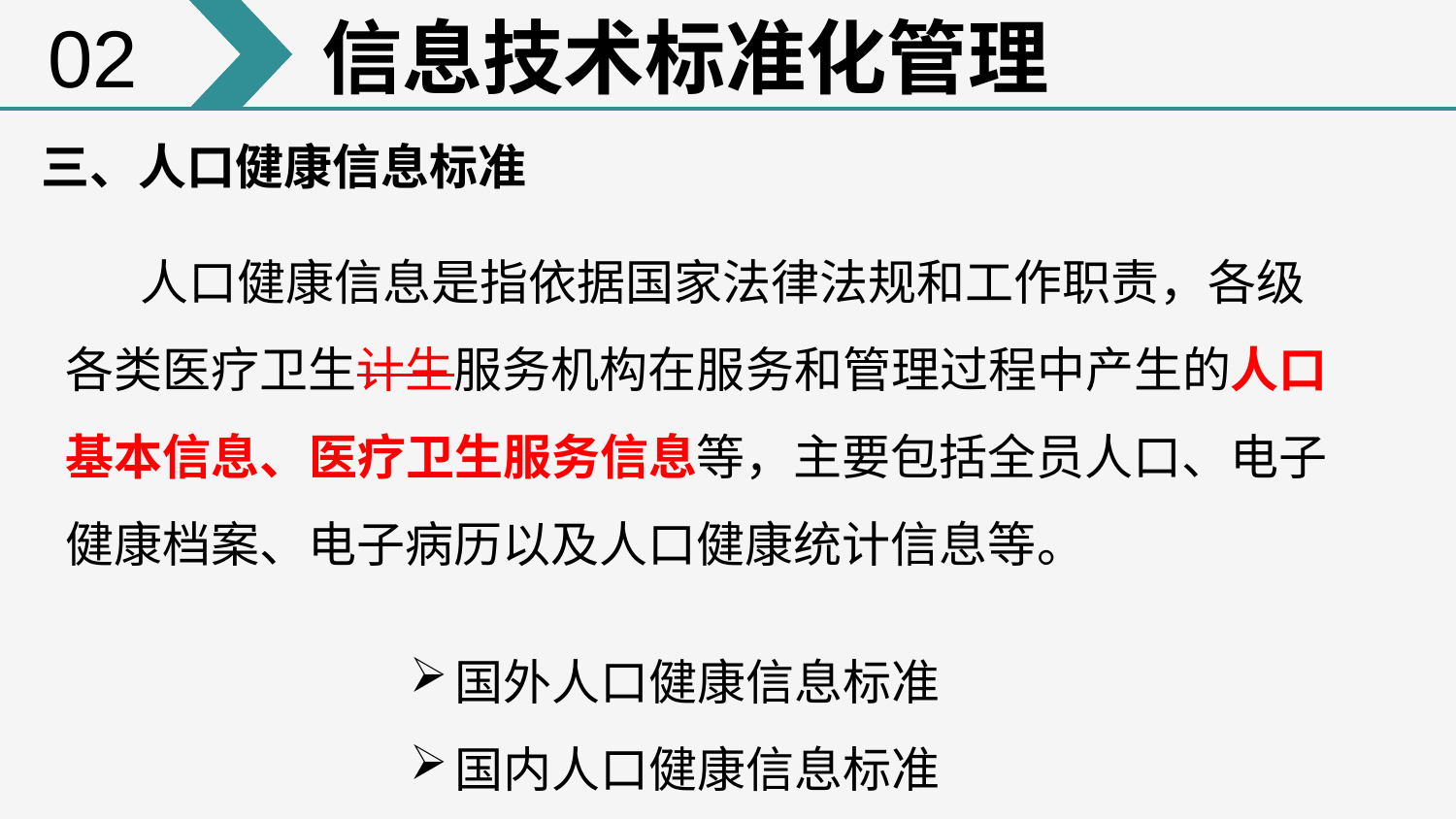

02
信息技术标准化管理
三、人口健康信息标准
        人口健康信息是指依据国家法律法规和工作职责，各级各类医疗卫生计生服务机构在服务和管理过程中产生的人口基本信息、医疗卫生服务信息等，主要包括全员人口、电子健康档案、电子病历以及人口健康统计信息等。
国外人口健康信息标准
国内人口健康信息标准